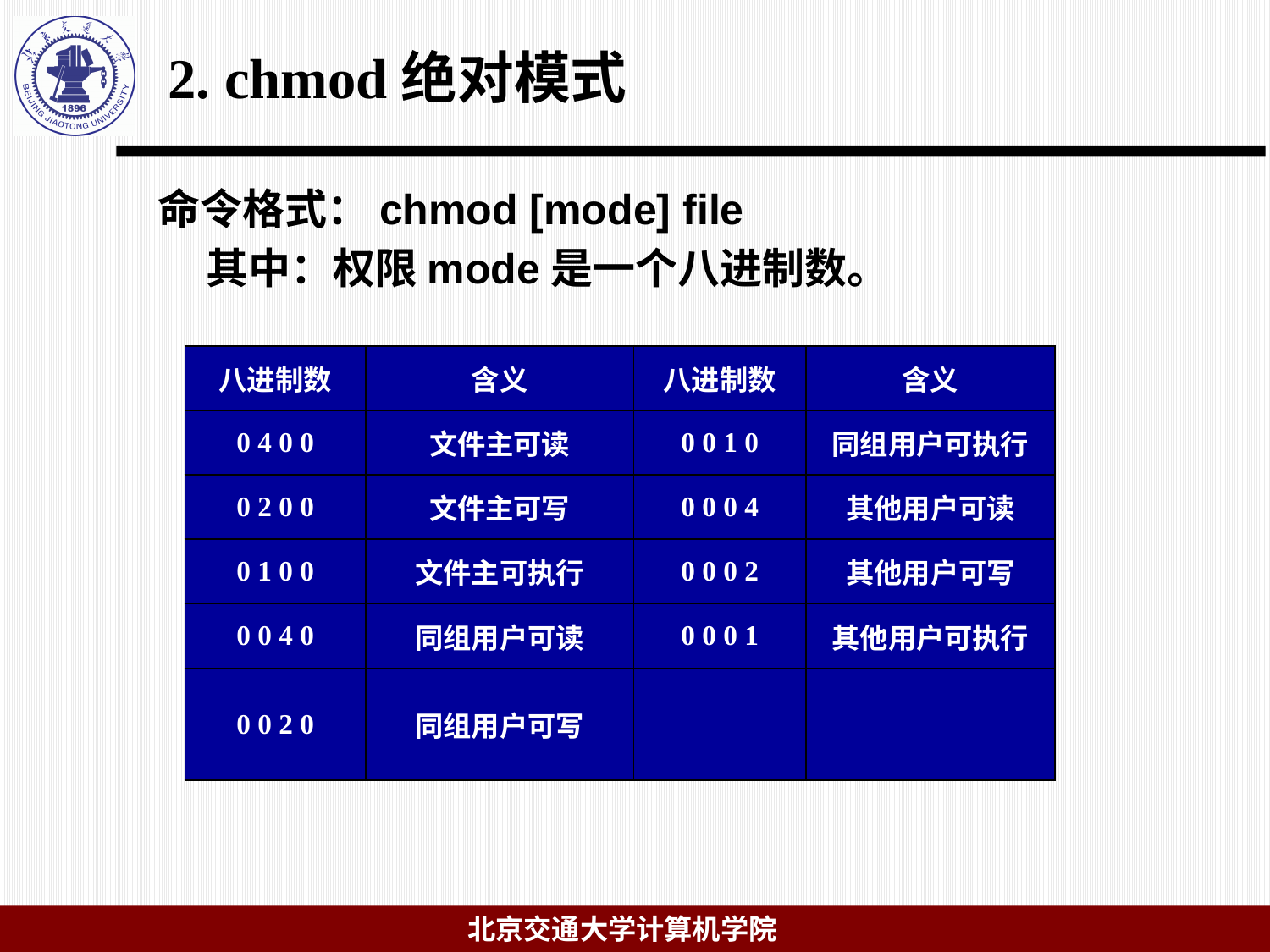

# 2. chmod绝对模式
命令格式：chmod [mode] file
    其中：权限mode是一个八进制数。
| 八进制数 | 含义 | 八进制数 | 含义 |
| --- | --- | --- | --- |
| 0 4 0 0 | 文件主可读 | 0 0 1 0 | 同组用户可执行 |
| 0 2 0 0 | 文件主可写 | 0 0 0 4 | 其他用户可读 |
| 0 1 0 0 | 文件主可执行 | 0 0 0 2 | 其他用户可写 |
| 0 0 4 0 | 同组用户可读 | 0 0 0 1 | 其他用户可执行 |
| 0 0 2 0 | 同组用户可写 |  |  |